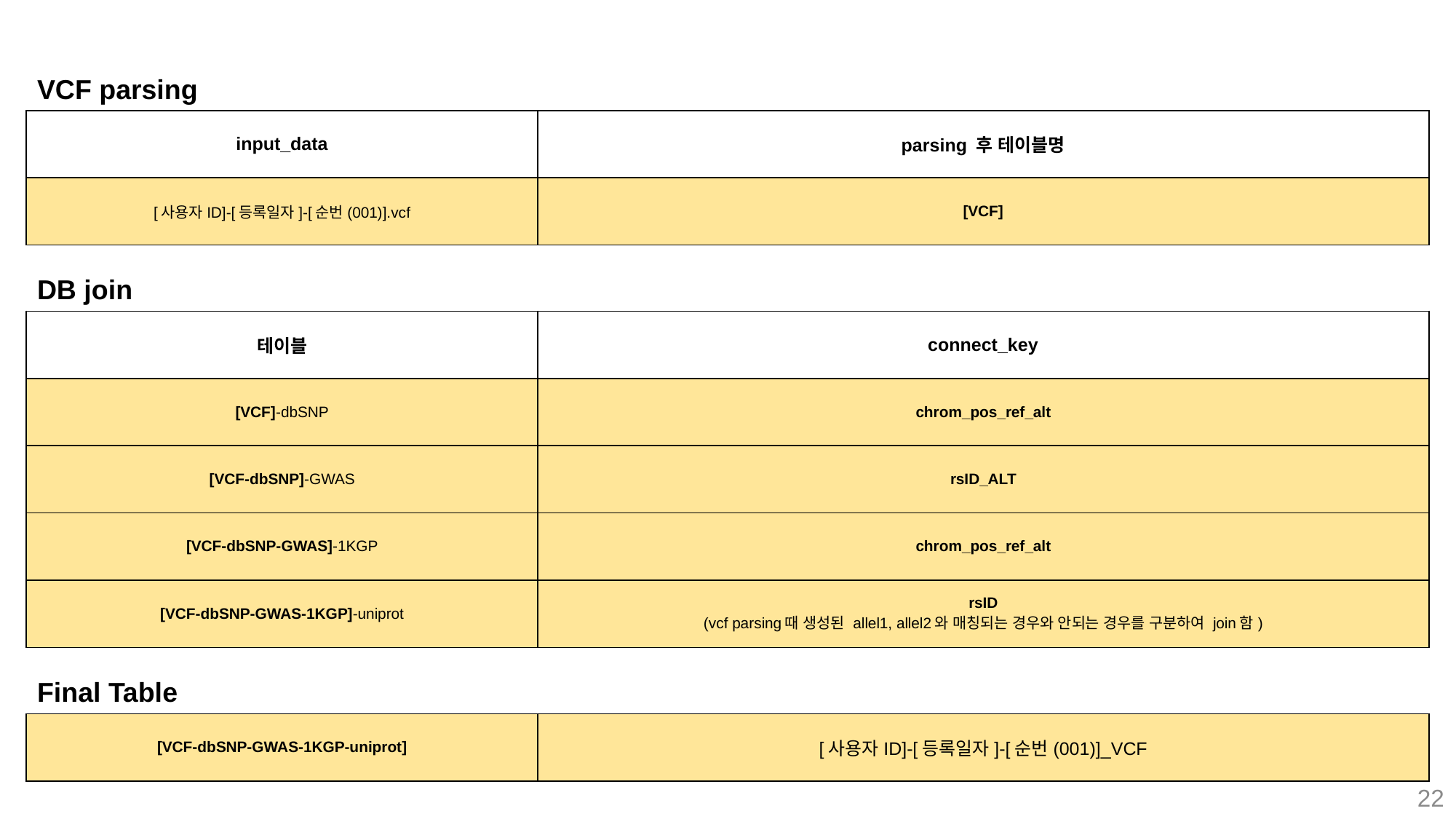

VCF parsing
| input\_data | parsing 후 테이블명 |
| --- | --- |
| [사용자ID]-[등록일자]-[순번(001)].vcf | [VCF] |
DB join
| 테이블 | connect\_key |
| --- | --- |
| [VCF]-dbSNP | chrom\_pos\_ref\_alt |
| [VCF-dbSNP]-GWAS | rsID\_ALT |
| [VCF-dbSNP-GWAS]-1KGP | chrom\_pos\_ref\_alt |
| [VCF-dbSNP-GWAS-1KGP]-uniprot | rsID (vcf parsing때 생성된 allel1, allel2와 매칭되는 경우와 안되는 경우를 구분하여 join함) |
Final Table
| [VCF-dbSNP-GWAS-1KGP-uniprot] | [사용자ID]-[등록일자]-[순번(001)]\_VCF |
| --- | --- |
22